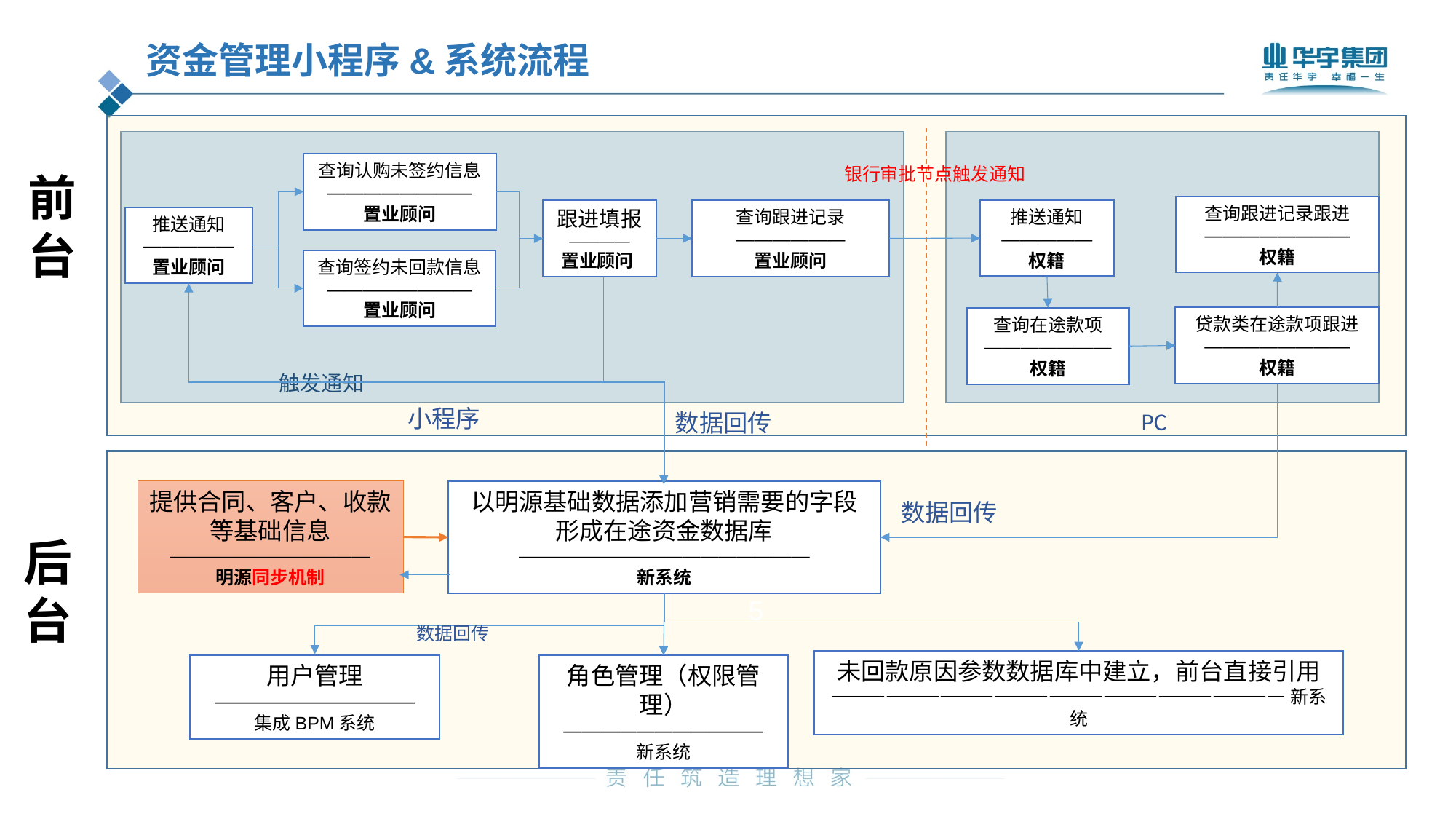

资金管理小程序&系统流程

查询认购未签约信息
————————
置业顾问
银行审批节点触发通知
前台
查询跟进记录跟进
————————
权籍
推送通知
—————
权籍
查询跟进记录
——————
置业顾问
跟进填报
————
置业顾问
推送通知
—————
置业顾问
查询签约未回款信息
————————
置业顾问
贷款类在途款项跟进
————————
权籍
查询在途款项
———————
权籍
触发通知
小程序
PC
数据回传
5
提供合同、客户、收款等基础信息
———————————
明源同步机制
以明源基础数据添加营销需要的字段形成在途资金数据库
————————————————
新系统
数据回传
后台
数据回传
未回款原因参数数据库中建立，前台直接引用
—————————————————————————新系统
用户管理
———————————
集成BPM系统
角色管理（权限管理）
———————————
新系统